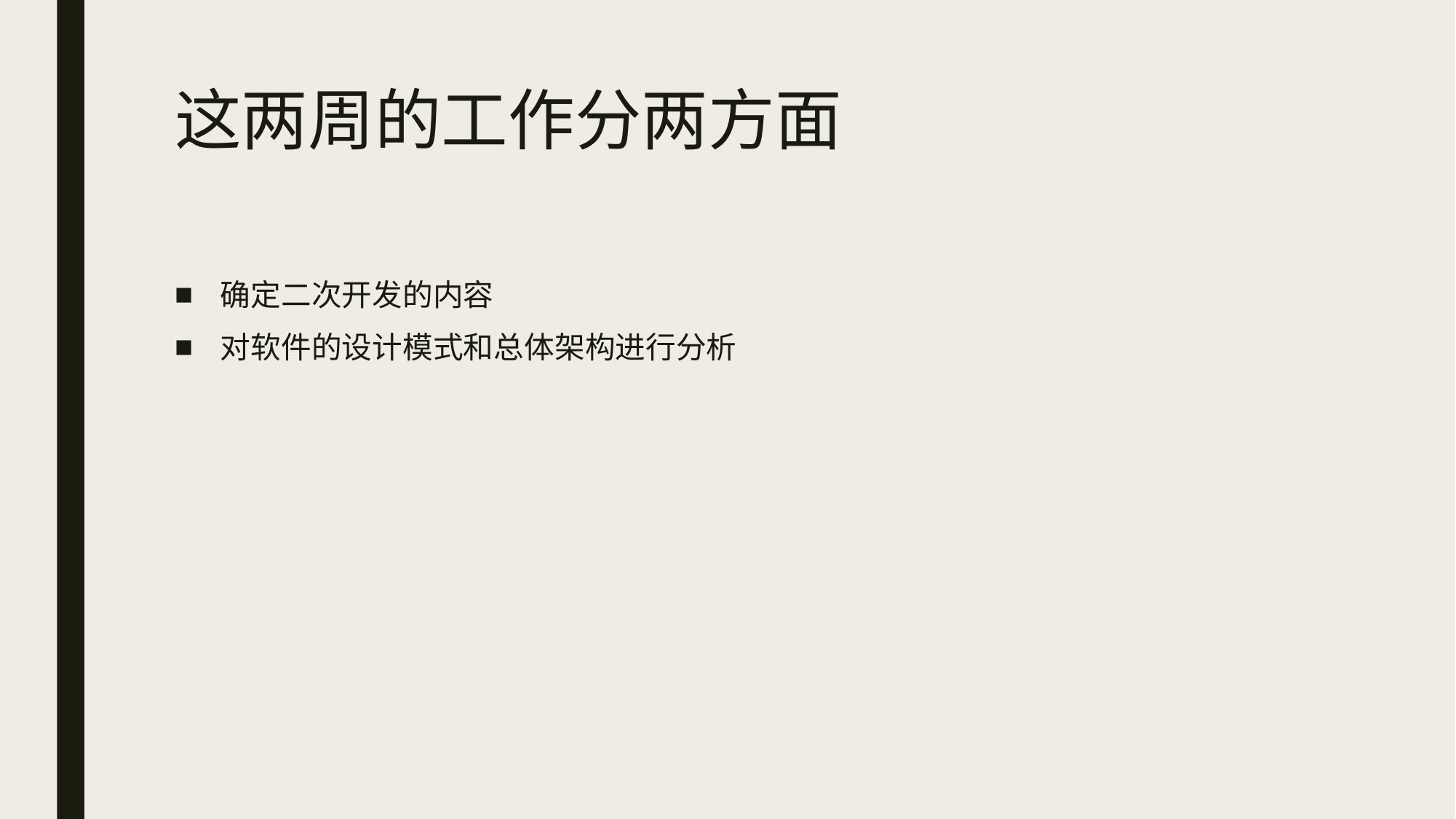

# 这两周的工作分两方面
确定二次开发的内容
对软件的设计模式和总体架构进行分析